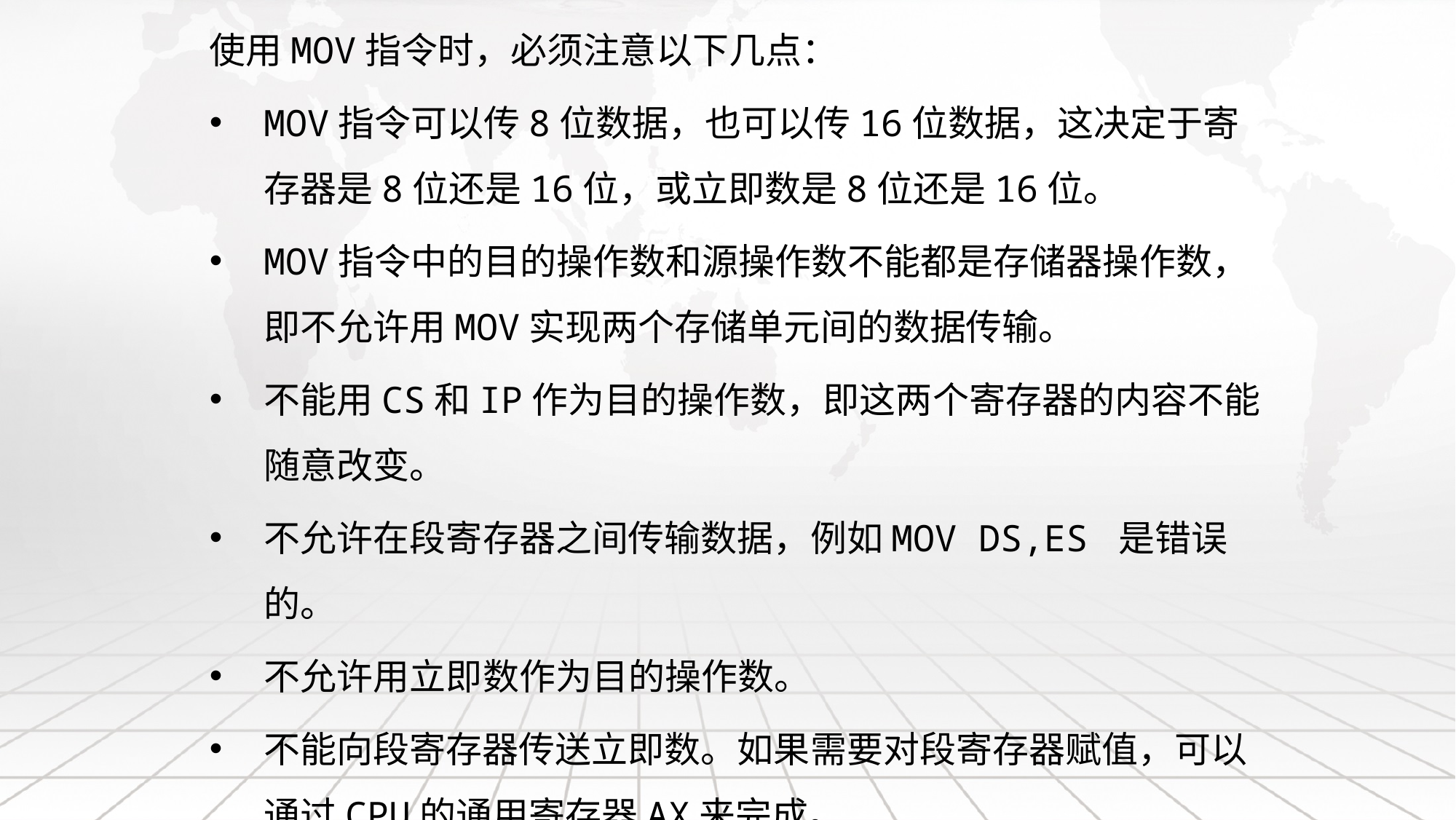

使用MOV指令时，必须注意以下几点：
MOV指令可以传8位数据，也可以传16位数据，这决定于寄存器是8位还是16位，或立即数是8位还是16位。
MOV指令中的目的操作数和源操作数不能都是存储器操作数，即不允许用MOV实现两个存储单元间的数据传输。
不能用CS和IP作为目的操作数，即这两个寄存器的内容不能随意改变。
不允许在段寄存器之间传输数据，例如MOV DS,ES 是错误的。
不允许用立即数作为目的操作数。
不能向段寄存器传送立即数。如果需要对段寄存器赋值，可以通过CPU的通用寄存器AX来完成。